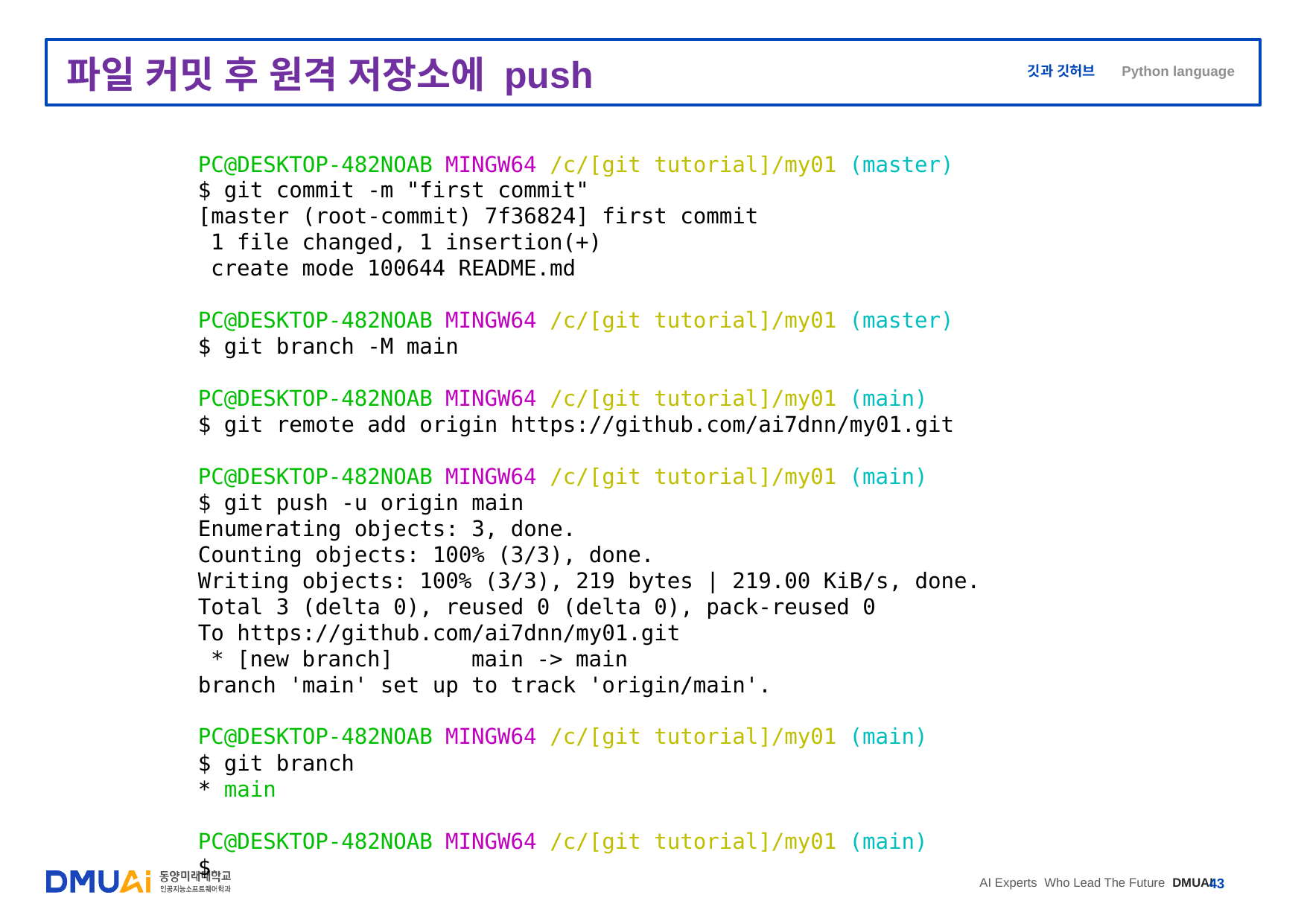

# 파일 커밋 후 원격 저장소에 push

PC@DESKTOP-482NOAB MINGW64 /c/[git tutorial]/my01 (master)
$ git commit -m "first commit"
[master (root-commit) 7f36824] first commit
 1 file changed, 1 insertion(+)
 create mode 100644 README.md

PC@DESKTOP-482NOAB MINGW64 /c/[git tutorial]/my01 (master)
$ git branch -M main

PC@DESKTOP-482NOAB MINGW64 /c/[git tutorial]/my01 (main)
$ git remote add origin https://github.com/ai7dnn/my01.git

PC@DESKTOP-482NOAB MINGW64 /c/[git tutorial]/my01 (main)
$ git push -u origin main
Enumerating objects: 3, done.
Counting objects: 100% (3/3), done.
Writing objects: 100% (3/3), 219 bytes | 219.00 KiB/s, done.
Total 3 (delta 0), reused 0 (delta 0), pack-reused 0
To https://github.com/ai7dnn/my01.git
 * [new branch]      main -> main
branch 'main' set up to track 'origin/main'.

PC@DESKTOP-482NOAB MINGW64 /c/[git tutorial]/my01 (main)
$ git branch
* main

PC@DESKTOP-482NOAB MINGW64 /c/[git tutorial]/my01 (main)
$